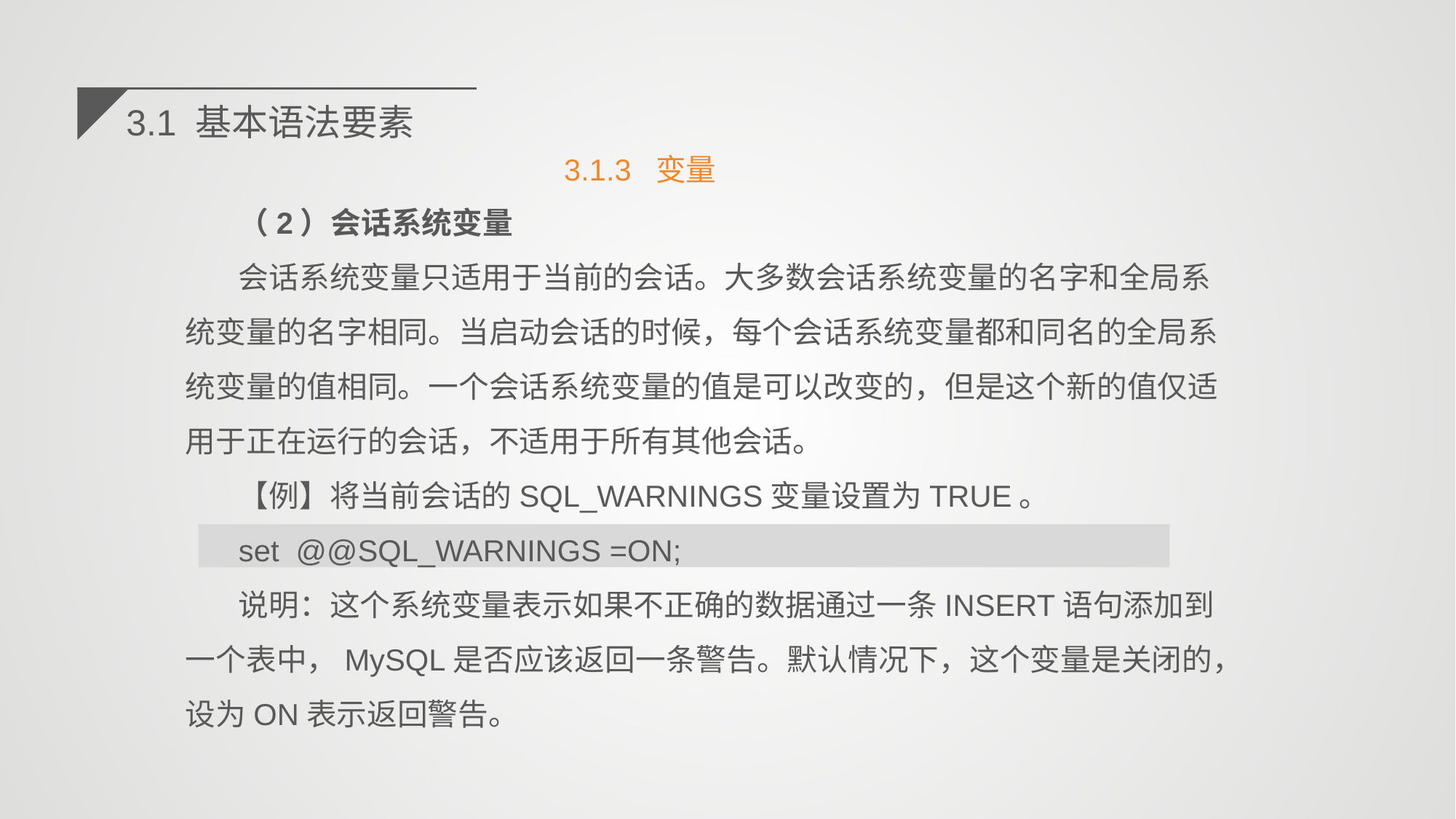

3.1 基本语法要素

3.1.3  变量
（2）会话系统变量
会话系统变量只适用于当前的会话。大多数会话系统变量的名字和全局系统变量的名字相同。当启动会话的时候，每个会话系统变量都和同名的全局系统变量的值相同。一个会话系统变量的值是可以改变的，但是这个新的值仅适用于正在运行的会话，不适用于所有其他会话。
【例】将当前会话的SQL_WARNINGS变量设置为TRUE。
set  @@SQL_WARNINGS =ON;
说明：这个系统变量表示如果不正确的数据通过一条INSERT语句添加到一个表中，MySQL是否应该返回一条警告。默认情况下，这个变量是关闭的，设为ON表示返回警告。